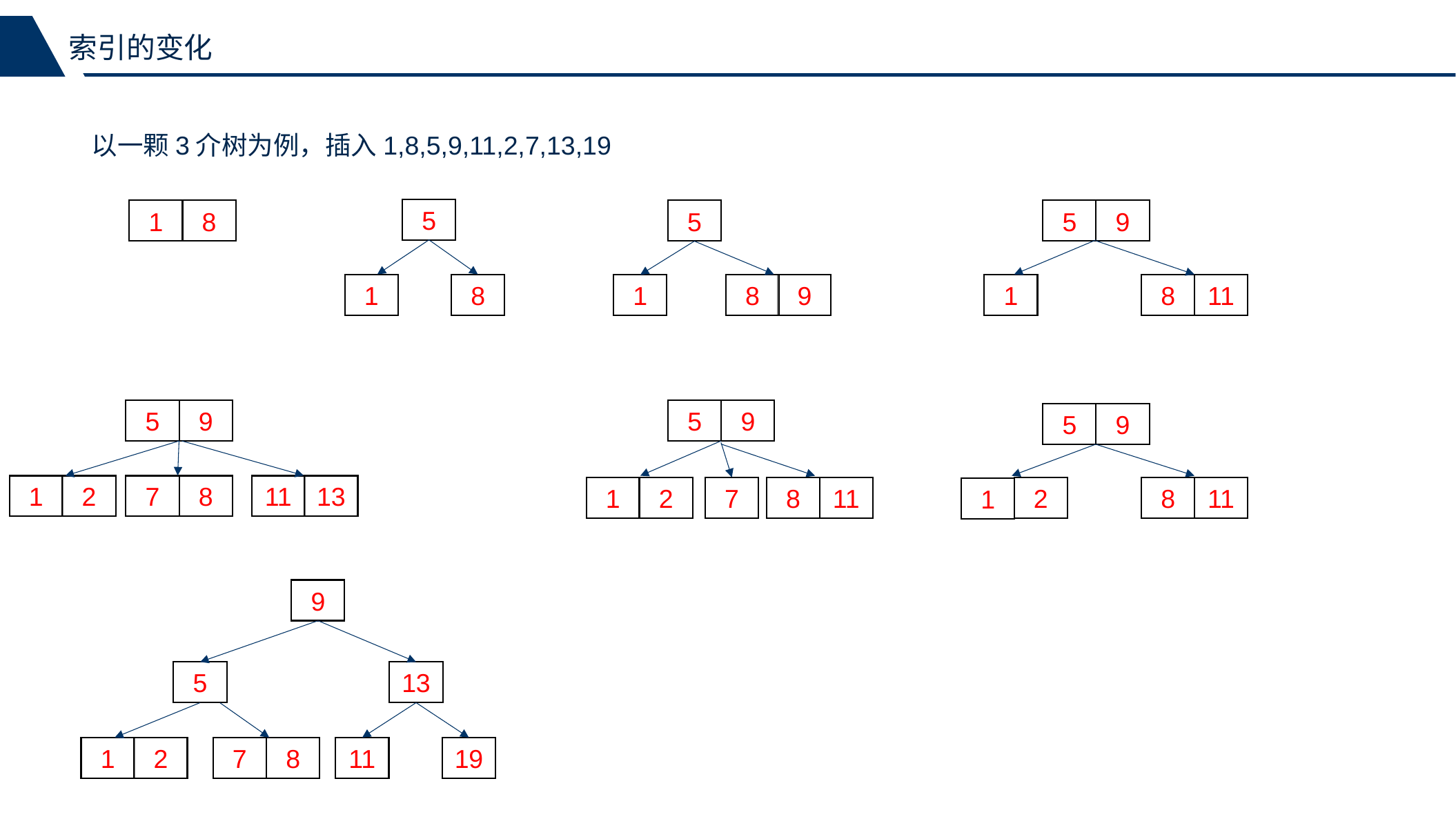

索引的变化

以一颗3介树为例，插入1,8,5,9,11,2,7,13,19
5
1
8
5
9
5
8
8
11
1
8
9
1
1
5
9
5
9
5
9
1
2
7
8
11
13
7
8
11
1
2
2
8
11
1
9
5
13
1
2
7
8
11
19